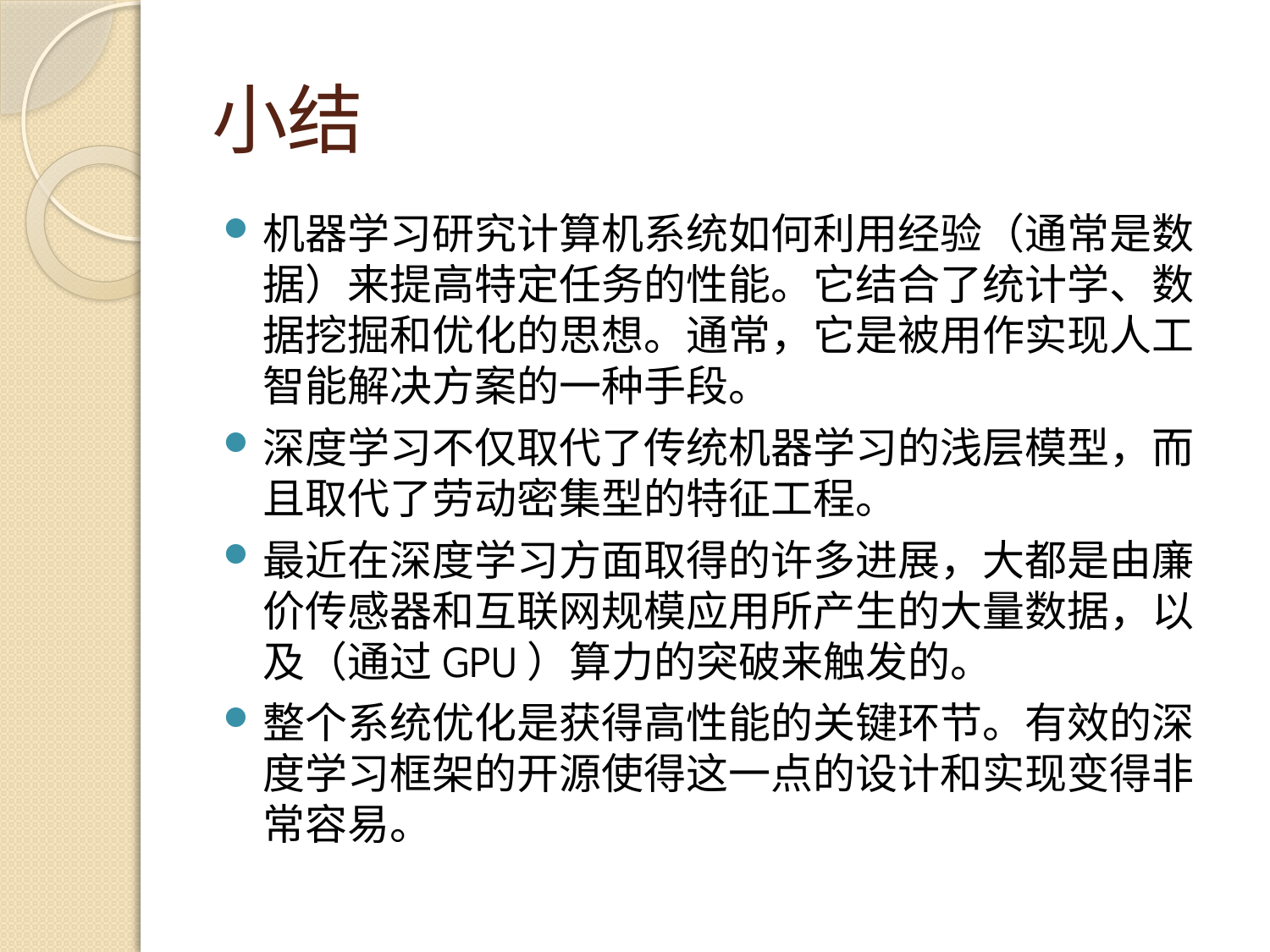

# 小结
机器学习研究计算机系统如何利用经验（通常是数据）来提高特定任务的性能。它结合了统计学、数据挖掘和优化的思想。通常，它是被用作实现人工智能解决方案的一种手段。
深度学习不仅取代了传统机器学习的浅层模型，而且取代了劳动密集型的特征工程。
最近在深度学习方面取得的许多进展，大都是由廉价传感器和互联网规模应用所产生的大量数据，以及（通过GPU）算力的突破来触发的。
整个系统优化是获得高性能的关键环节。有效的深度学习框架的开源使得这一点的设计和实现变得非常容易。